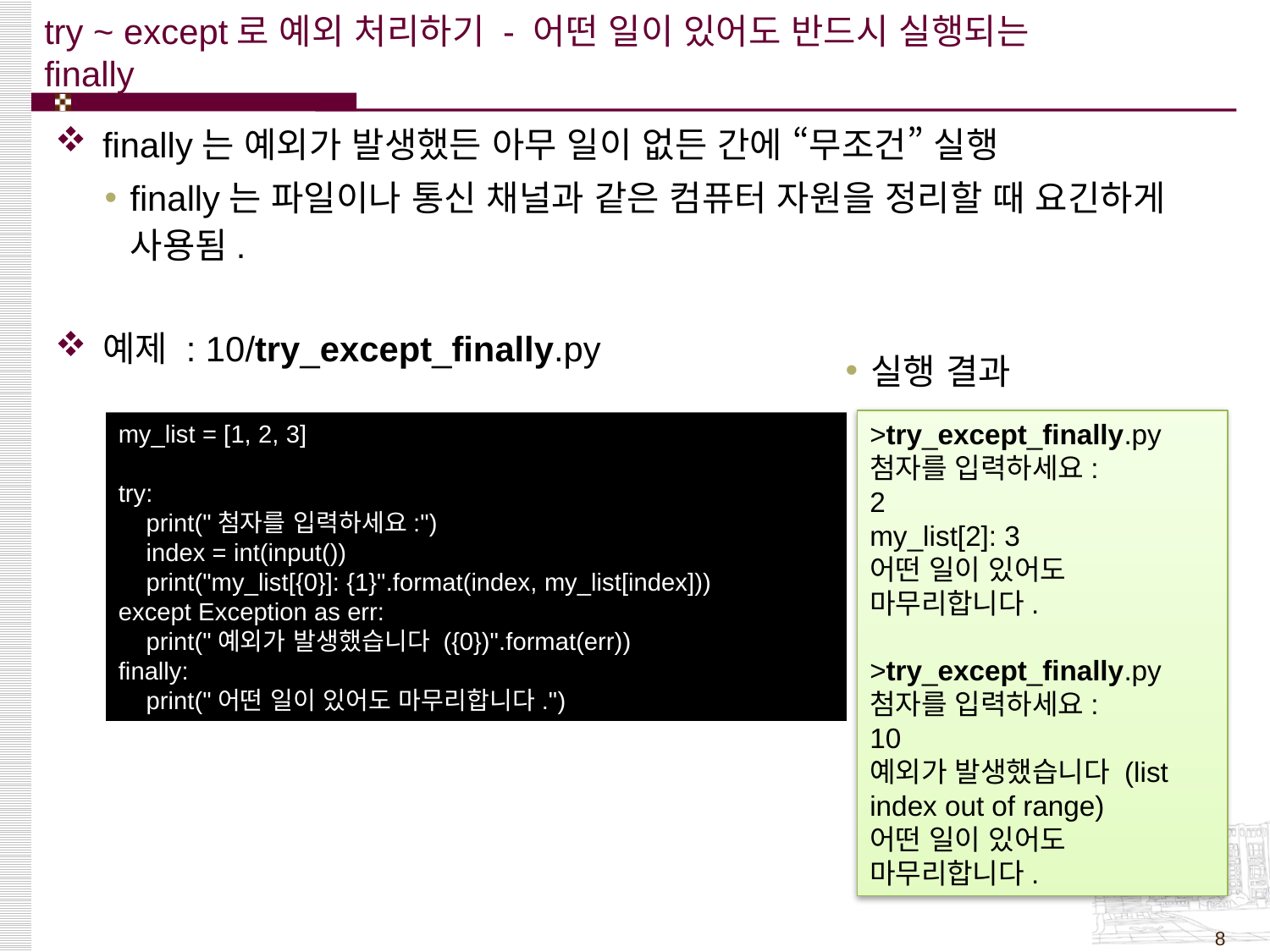

# try ~ except로 예외 처리하기 - 어떤 일이 있어도 반드시 실행되는 finally
finally는 예외가 발생했든 아무 일이 없든 간에 “무조건” 실행
finally는 파일이나 통신 채널과 같은 컴퓨터 자원을 정리할 때 요긴하게 사용됨.

예제 : 10/try_except_finally.py

실행 결과

>try_except_finally.py
첨자를 입력하세요:
2
my_list[2]: 3
어떤 일이 있어도 마무리합니다.

>try_except_finally.py
첨자를 입력하세요:
10
예외가 발생했습니다 (list index out of range)
어떤 일이 있어도 마무리합니다.
my_list = [1, 2, 3]

try:
    print("첨자를 입력하세요:")
    index = int(input())
    print("my_list[{0}]: {1}".format(index, my_list[index]))
except Exception as err:
    print("예외가 발생했습니다 ({0})".format(err))
finally:
    print("어떤 일이 있어도 마무리합니다.")